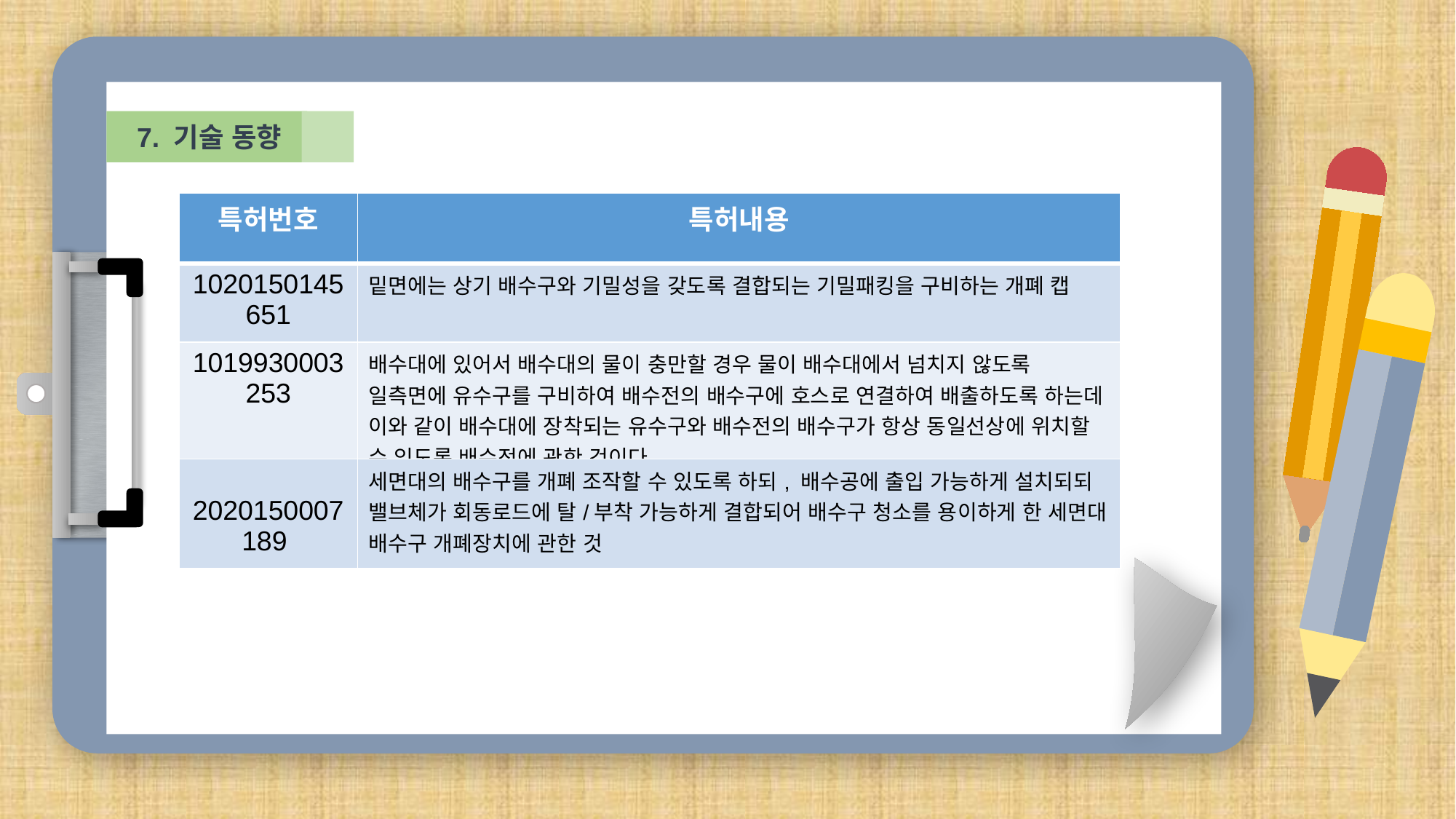

7. 기술 동향
| 특허번호 | 특허내용 |
| --- | --- |
| 1020150145651 | 밑면에는 상기 배수구와 기밀성을 갖도록 결합되는 기밀패킹을 구비하는 개폐 캡 |
| 1019930003253 | 배수대에 있어서 배수대의 물이 충만할 경우 물이 배수대에서 넘치지 않도록 일측면에 유수구를 구비하여 배수전의 배수구에 호스로 연결하여 배출하도록 하는데 이와 같이 배수대에 장착되는 유수구와 배수전의 배수구가 항상 동일선상에 위치할 수 있도록 배수전에 관한 것이다. |
| 2020150007189 | 세면대의 배수구를 개폐 조작할 수 있도록 하되, 배수공에 출입 가능하게 설치되되 밸브체가 회동로드에 탈/부착 가능하게 결합되어 배수구 청소를 용이하게 한 세면대 배수구 개폐장치에 관한 것 |